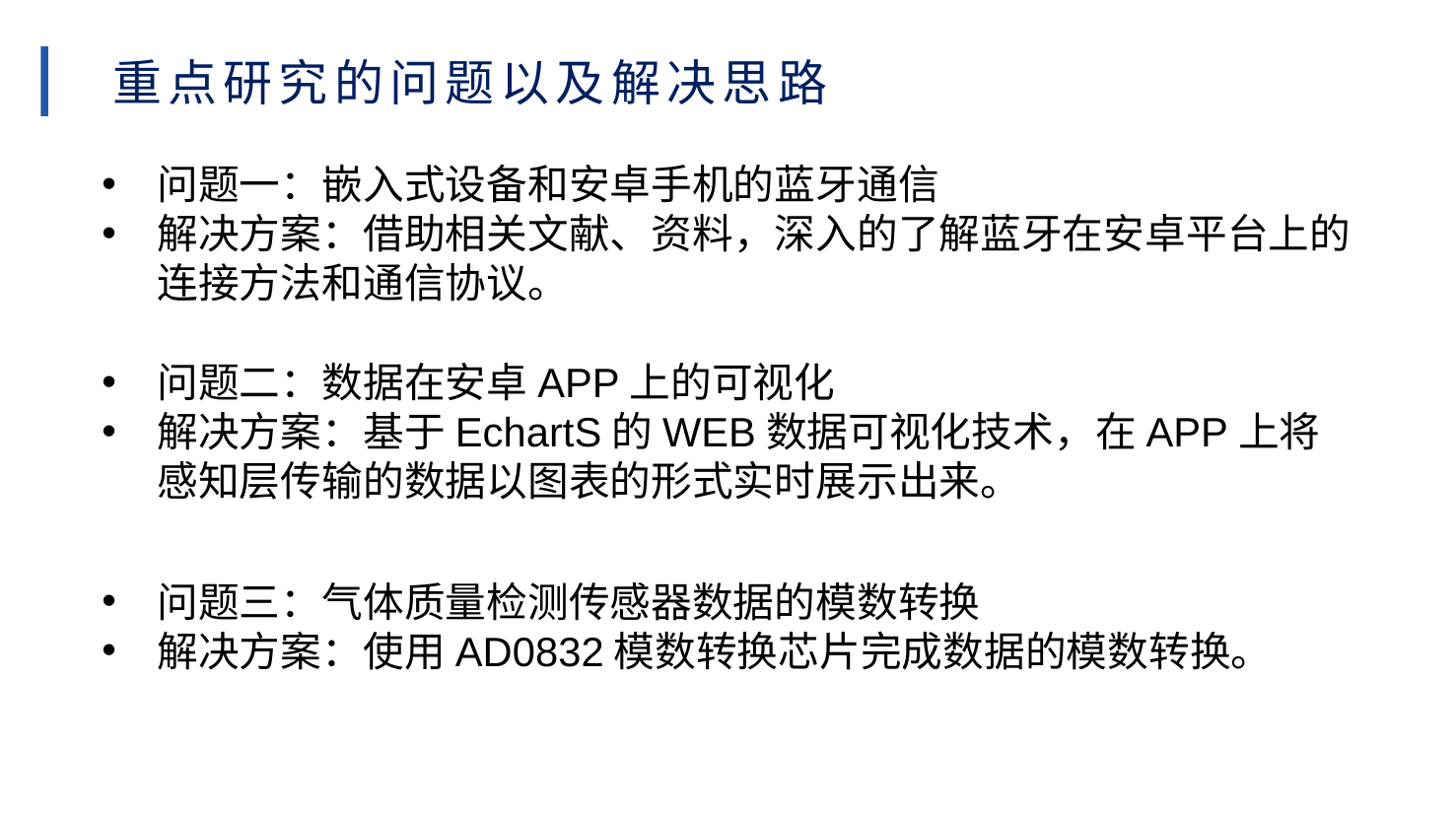

重点研究的问题以及解决思路
问题一：嵌入式设备和安卓手机的蓝牙通信
解决方案：借助相关文献、资料，深入的了解蓝牙在安卓平台上的连接方法和通信协议。
问题二：数据在安卓APP上的可视化
解决方案：基于EchartS的WEB数据可视化技术，在APP上将感知层传输的数据以图表的形式实时展示出来。

问题三：气体质量检测传感器数据的模数转换
解决方案：使用AD0832模数转换芯片完成数据的模数转换。